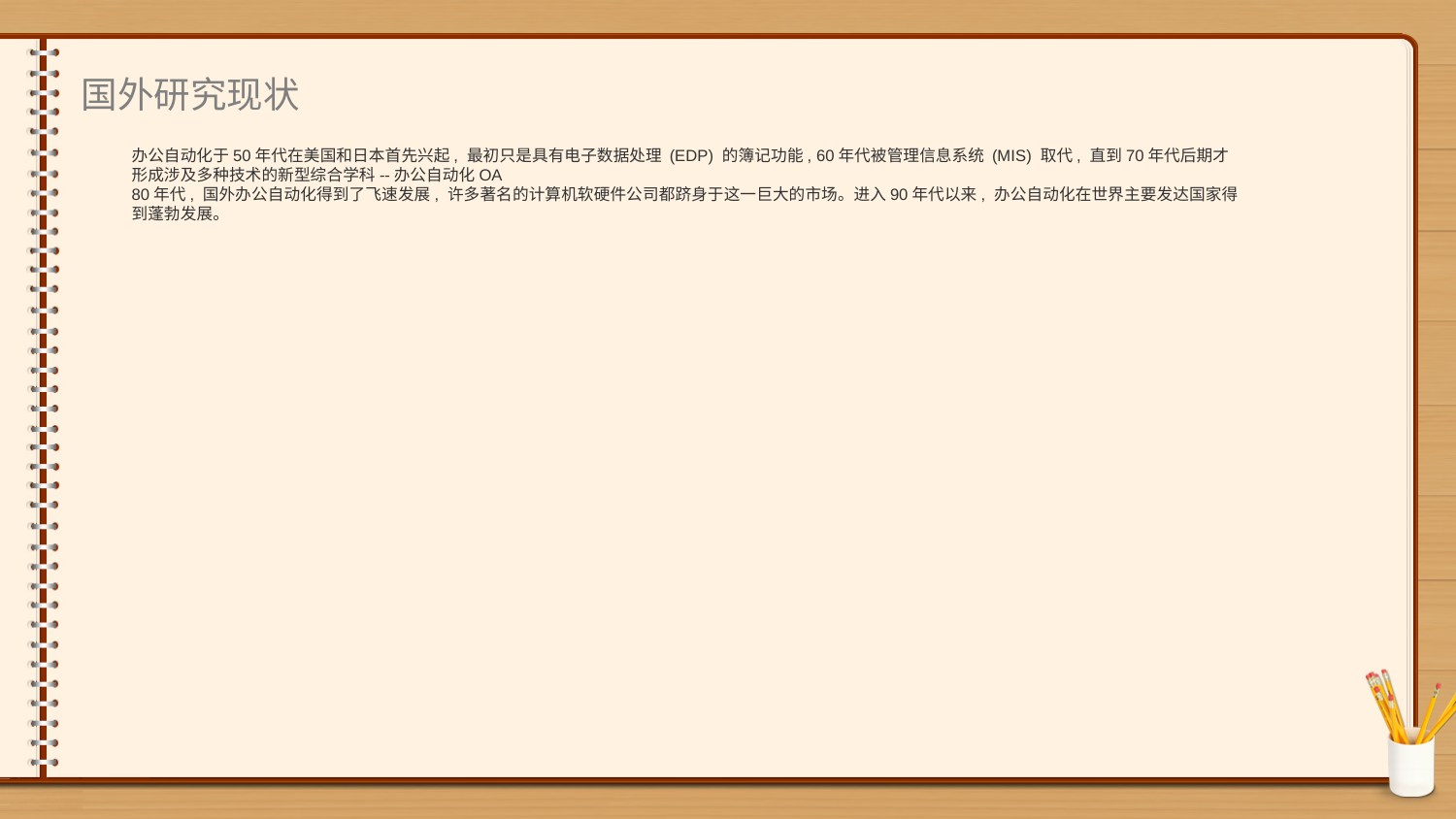

国外研究现状
办公自动化于50年代在美国和日本首先兴起, 最初只是具有电子数据处理 (EDP) 的簿记功能, 60年代被管理信息系统 (MIS) 取代, 直到70年代后期才形成涉及多种技术的新型综合学科--办公自动化OA
80年代, 国外办公自动化得到了飞速发展, 许多著名的计算机软硬件公司都跻身于这一巨大的市场。进入90年代以来, 办公自动化在世界主要发达国家得到蓬勃发展。